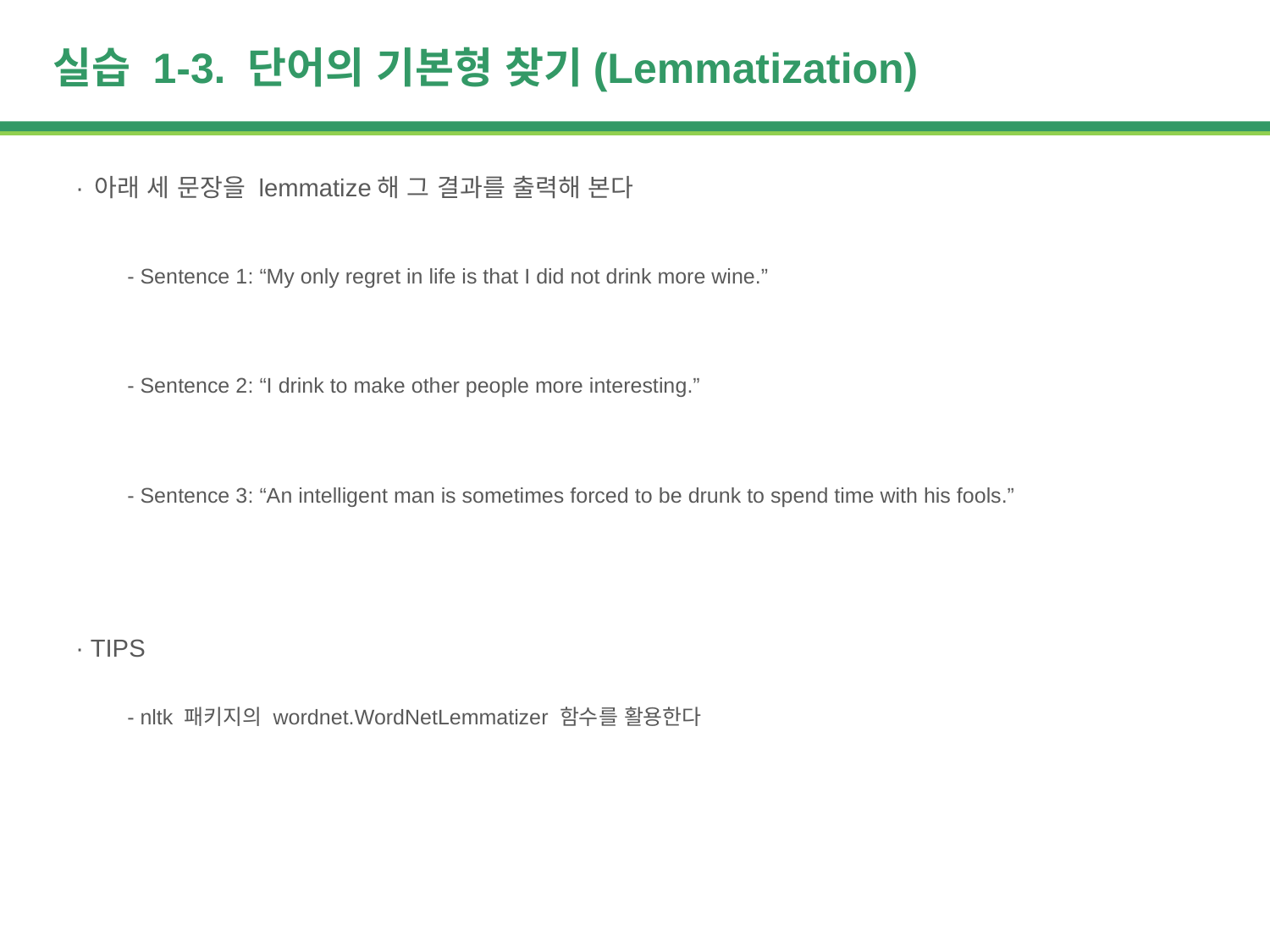

실습 1-3. 단어의 기본형 찾기(Lemmatization)

∙ 아래 세 문장을 lemmatize해 그 결과를 출력해 본다
- Sentence 1: “My only regret in life is that I did not drink more wine.”
- Sentence 2: “I drink to make other people more interesting.”
- Sentence 3: “An intelligent man is sometimes forced to be drunk to spend time with his fools.”
∙ TIPS
- nltk 패키지의 wordnet.WordNetLemmatizer 함수를 활용한다